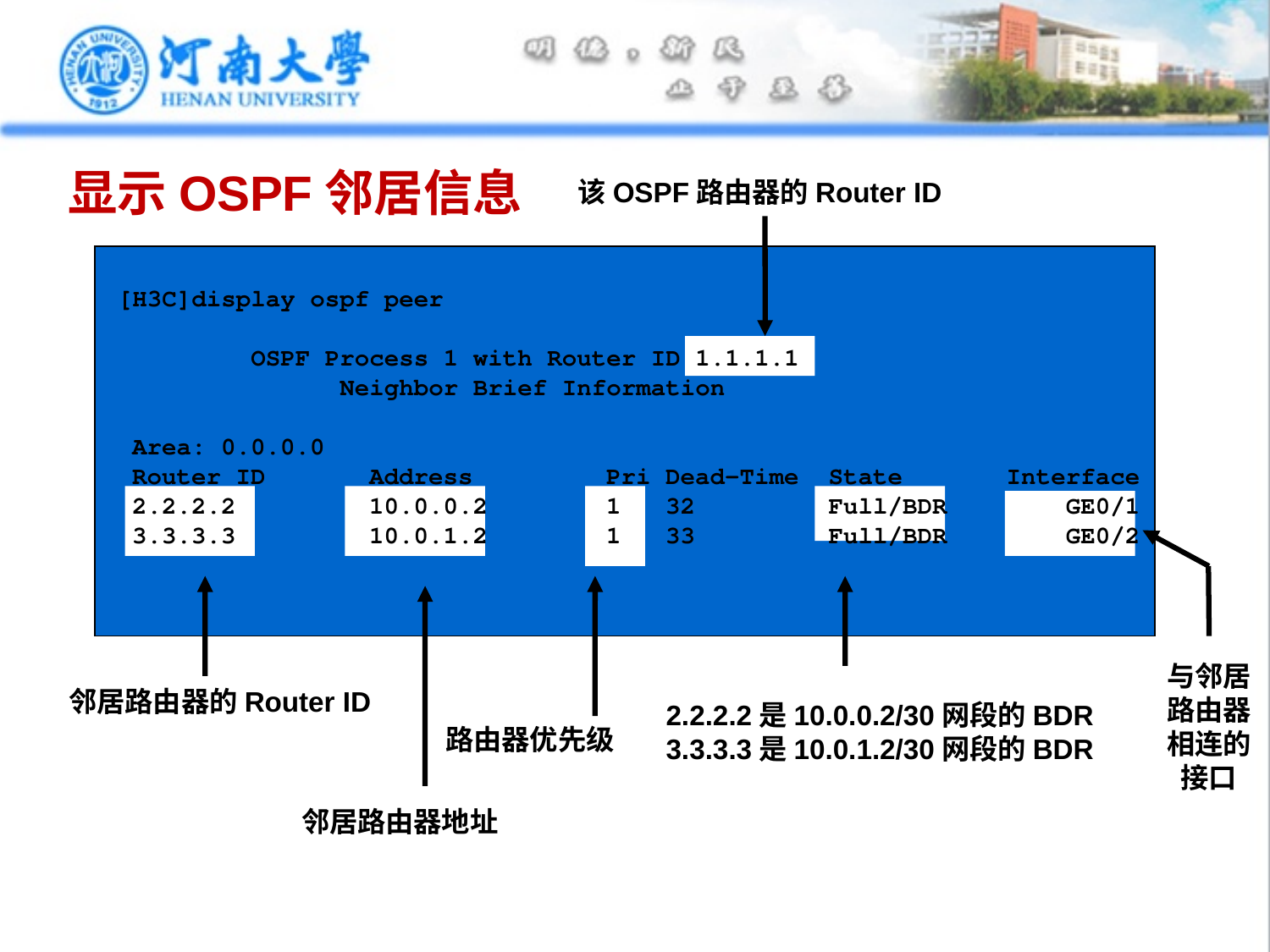

# 显示OSPF邻居信息
该OSPF路由器的Router ID

与邻居
路由器
相连的
接口

邻居路由器的Router ID
2.2.2.2是10.0.0.2/30网段的BDR
3.3.3.3是10.0.1.2/30网段的BDR
路由器优先级

邻居路由器地址

[H3C]display ospf peer

         OSPF Process 1 with Router ID 1.1.1.1
               Neighbor Brief Information

 Area: 0.0.0.0
 Router ID       Address         Pri Dead-Time  State       Interface
 2.2.2.2         10.0.0.2        1   32         Full/BDR        GE0/1
 3.3.3.3         10.0.1.2        1   33         Full/BDR        GE0/2